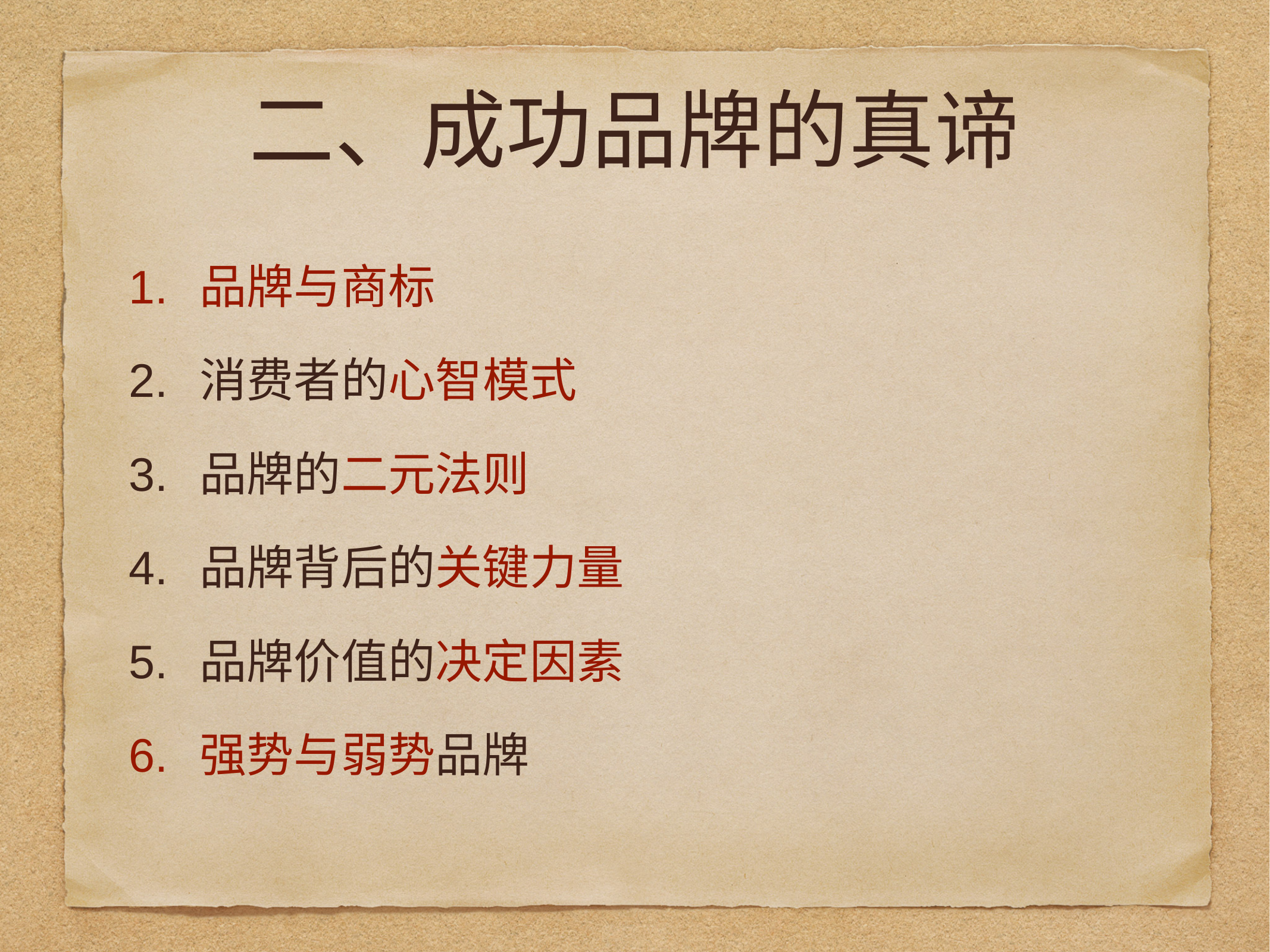

# 二、成功品牌的真谛
品牌与商标
消费者的心智模式
品牌的二元法则
品牌背后的关键力量
品牌价值的决定因素
强势与弱势品牌